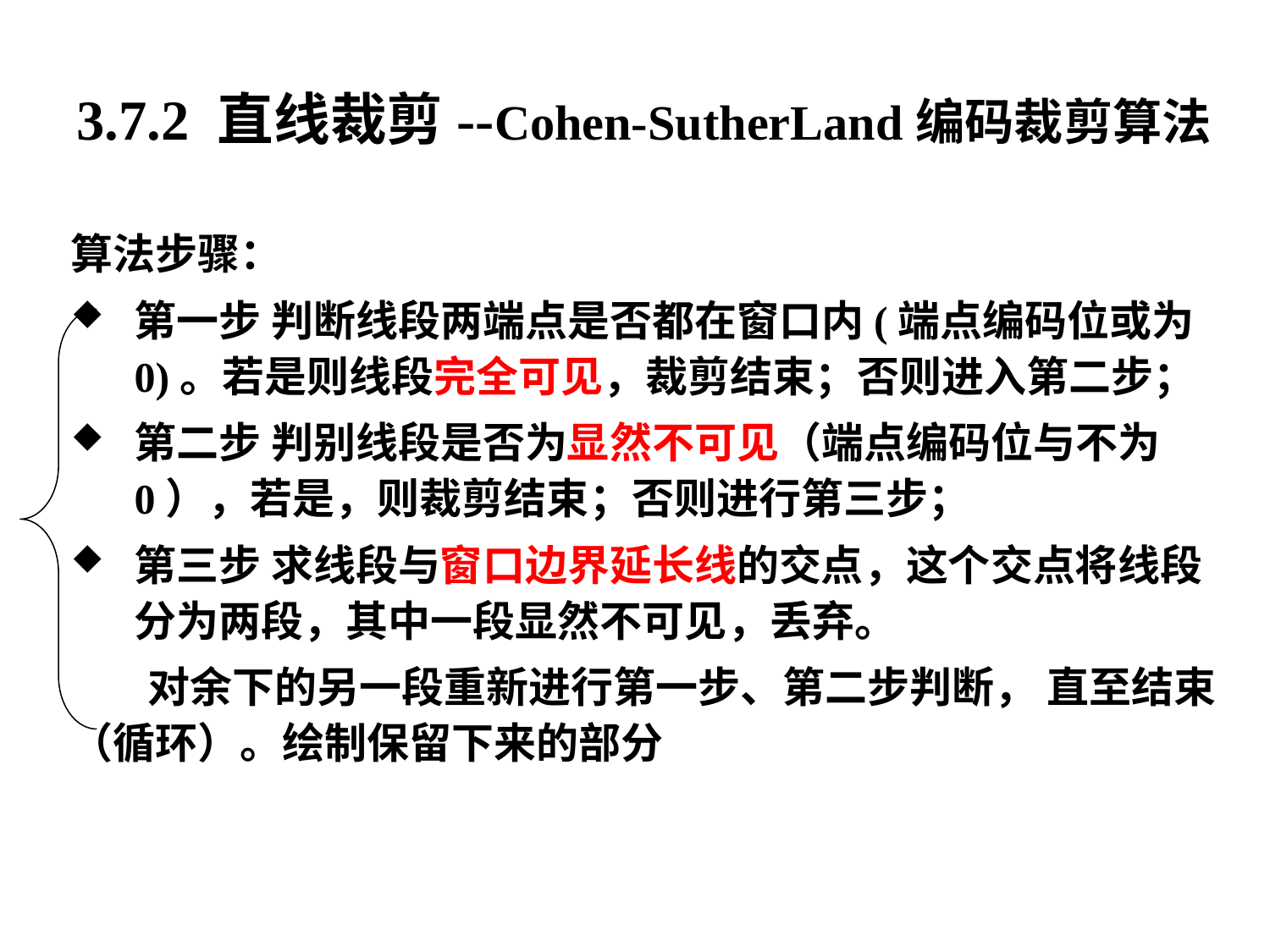

# 3.7.2 直线裁剪--Cohen-SutherLand编码裁剪算法
算法步骤：
第一步 判断线段两端点是否都在窗口内(端点编码位或为0)。若是则线段完全可见，裁剪结束；否则进入第二步；
第二步 判别线段是否为显然不可见（端点编码位与不为0），若是，则裁剪结束；否则进行第三步；
第三步 求线段与窗口边界延长线的交点，这个交点将线段分为两段，其中一段显然不可见，丢弃。
       对余下的另一段重新进行第一步、第二步判断， 直至结束（循环）。绘制保留下来的部分